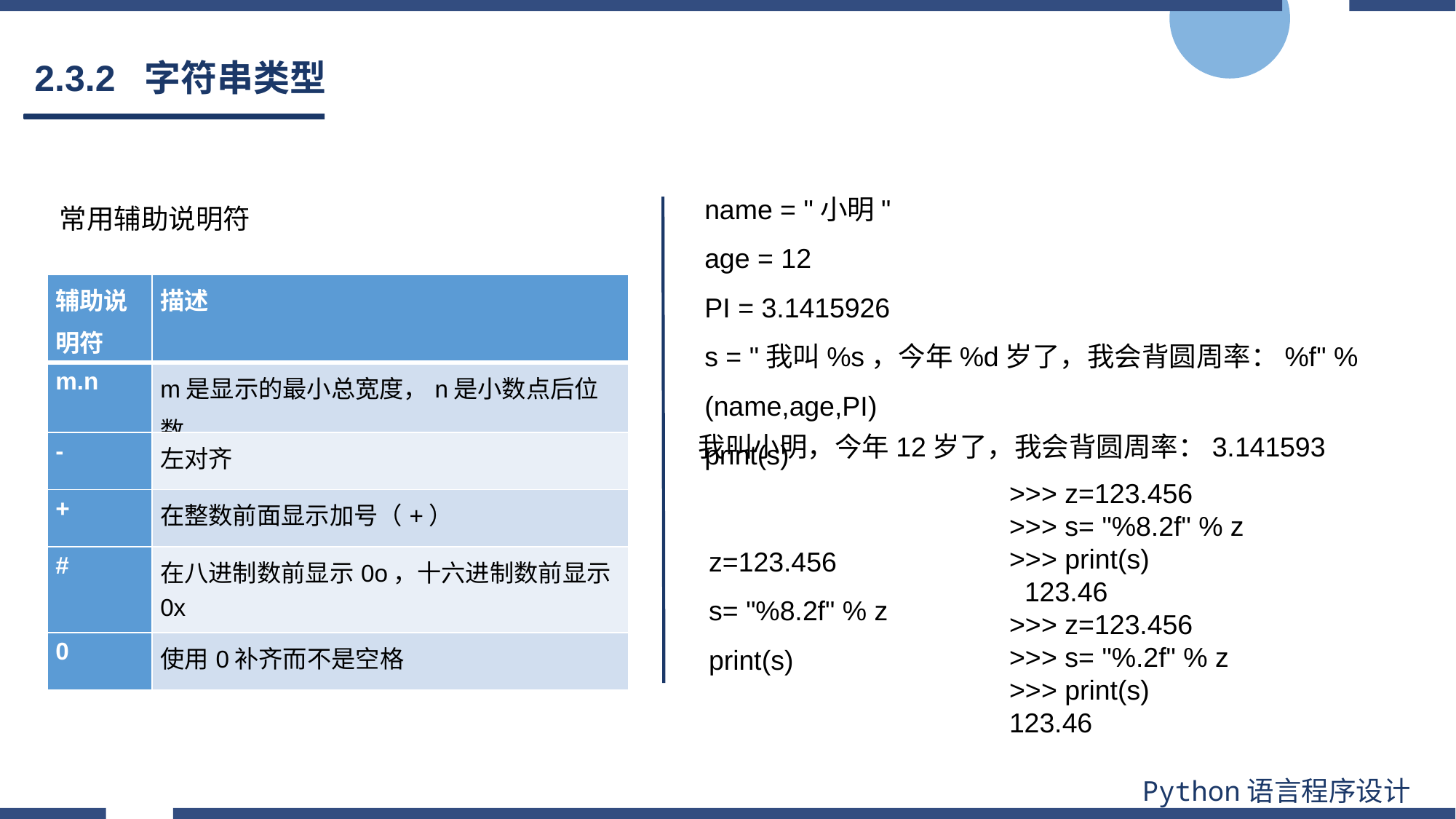

# 2.3.2  字符串类型
name = "小明"
age = 12
PI = 3.1415926
s = "我叫%s，今年%d岁了，我会背圆周率：%f" % (name,age,PI)
print(s)
常用辅助说明符
| 辅助说明符 | 描述 |
| --- | --- |
| m.n | m是显示的最小总宽度，n是小数点后位数 |
| - | 左对齐 |
| + | 在整数前面显示加号（+） |
| # | 在八进制数前显示0o，十六进制数前显示0x |
| 0 | 使用0补齐而不是空格 |
我叫小明，今年12岁了，我会背圆周率：3.141593
>>> z=123.456
>>> s= "%8.2f" % z
>>> print(s)
  123.46
>>> z=123.456
>>> s= "%.2f" % z
>>> print(s)
123.46
z=123.456
s= "%8.2f" % z
print(s)